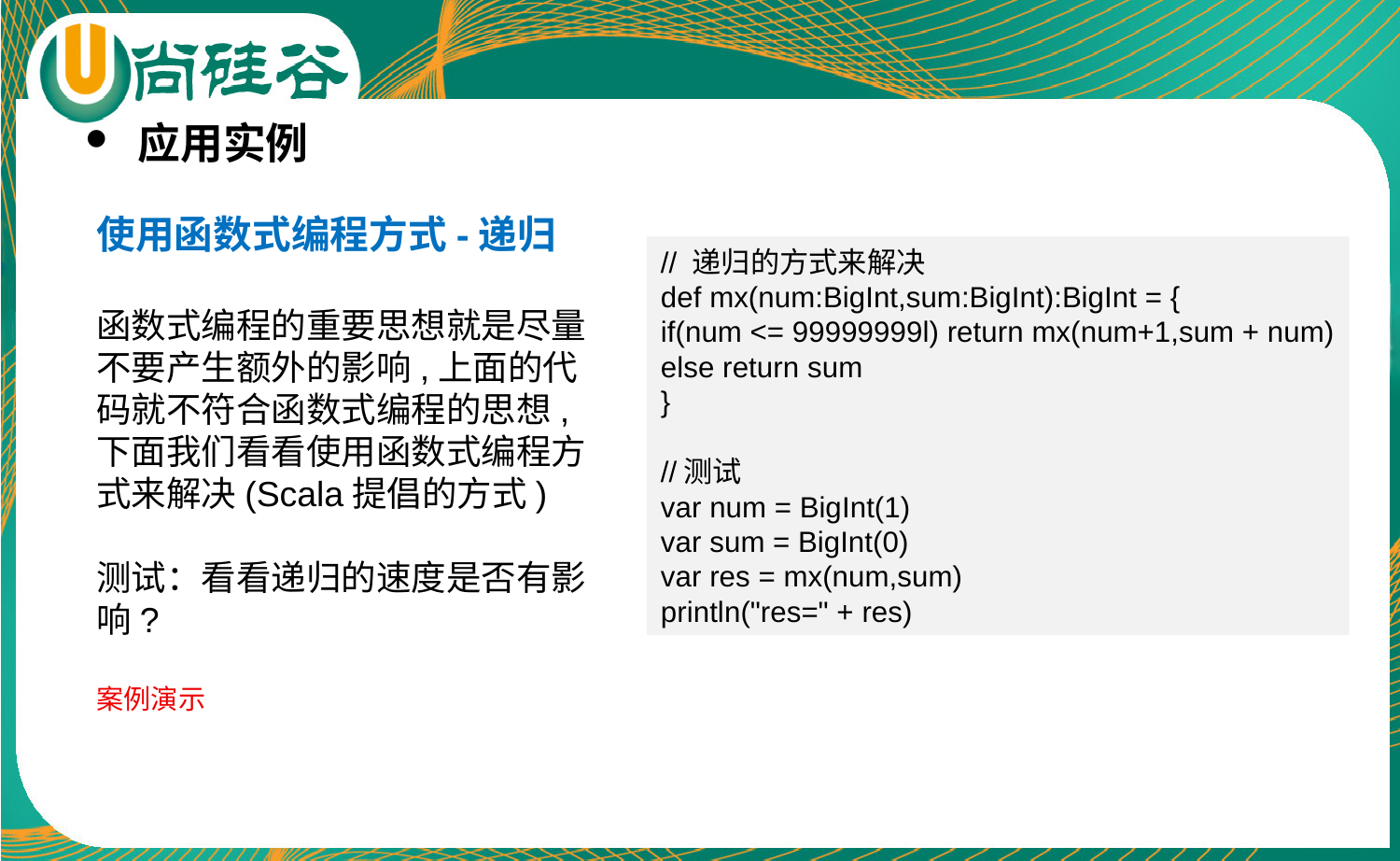

应用实例

使用函数式编程方式-递归

函数式编程的重要思想就是尽量不要产生额外的影响,上面的代码就不符合函数式编程的思想, 下面我们看看使用函数式编程方式来解决(Scala提倡的方式)

测试：看看递归的速度是否有影响?

案例演示

// 递归的方式来解决
def mx(num:BigInt,sum:BigInt):BigInt = {
if(num <= 99999999l) return mx(num+1,sum + num)
else return sum
}

//测试
var num = BigInt(1)
var sum = BigInt(0)
var res = mx(num,sum)
println("res=" + res)